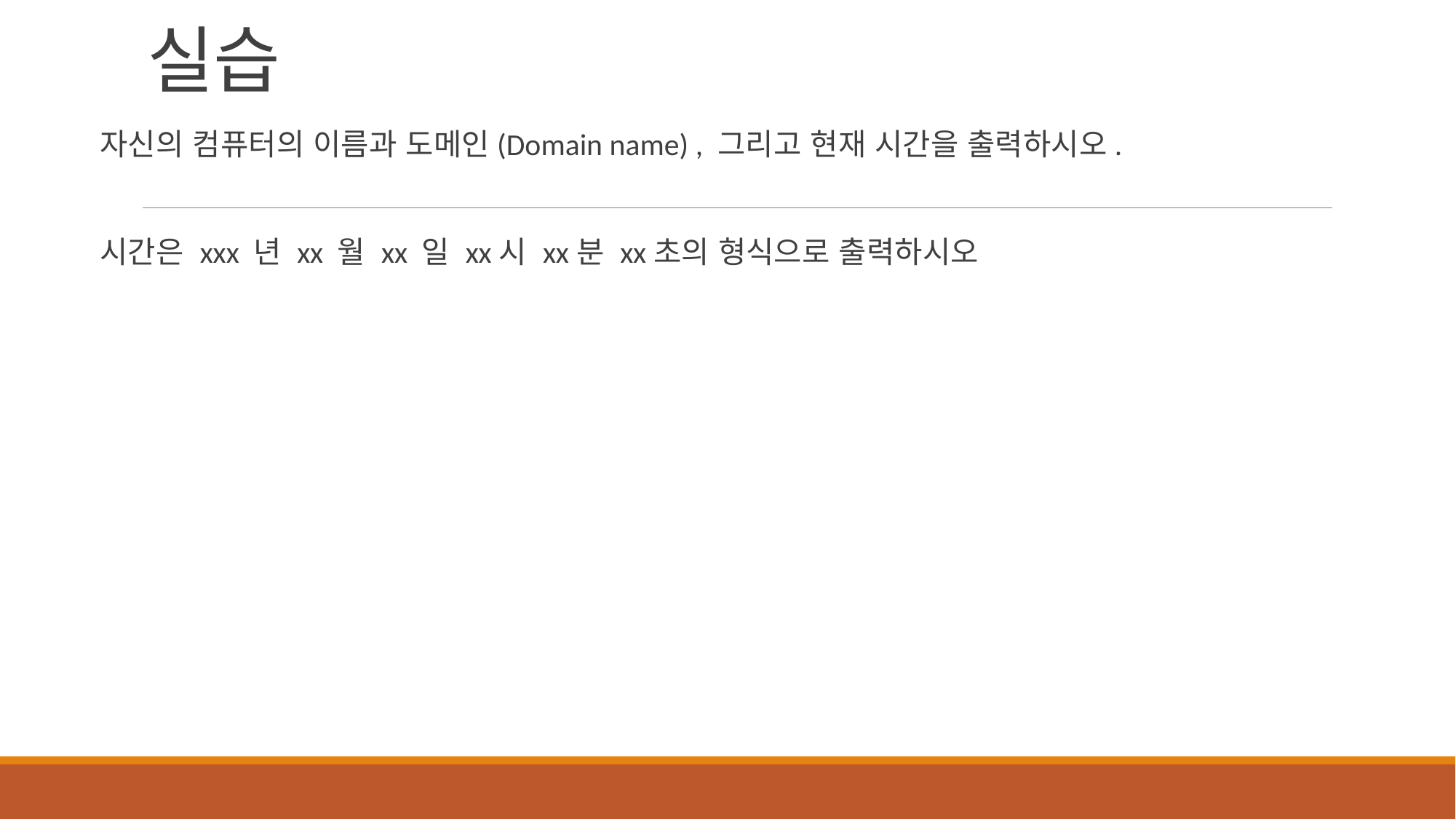

# 실습
자신의 컴퓨터의 이름과 도메인(Domain name) , 그리고 현재 시간을 출력하시오.

시간은 xxx 년 xx 월 xx 일 xx시 xx분 xx초의 형식으로 출력하시오